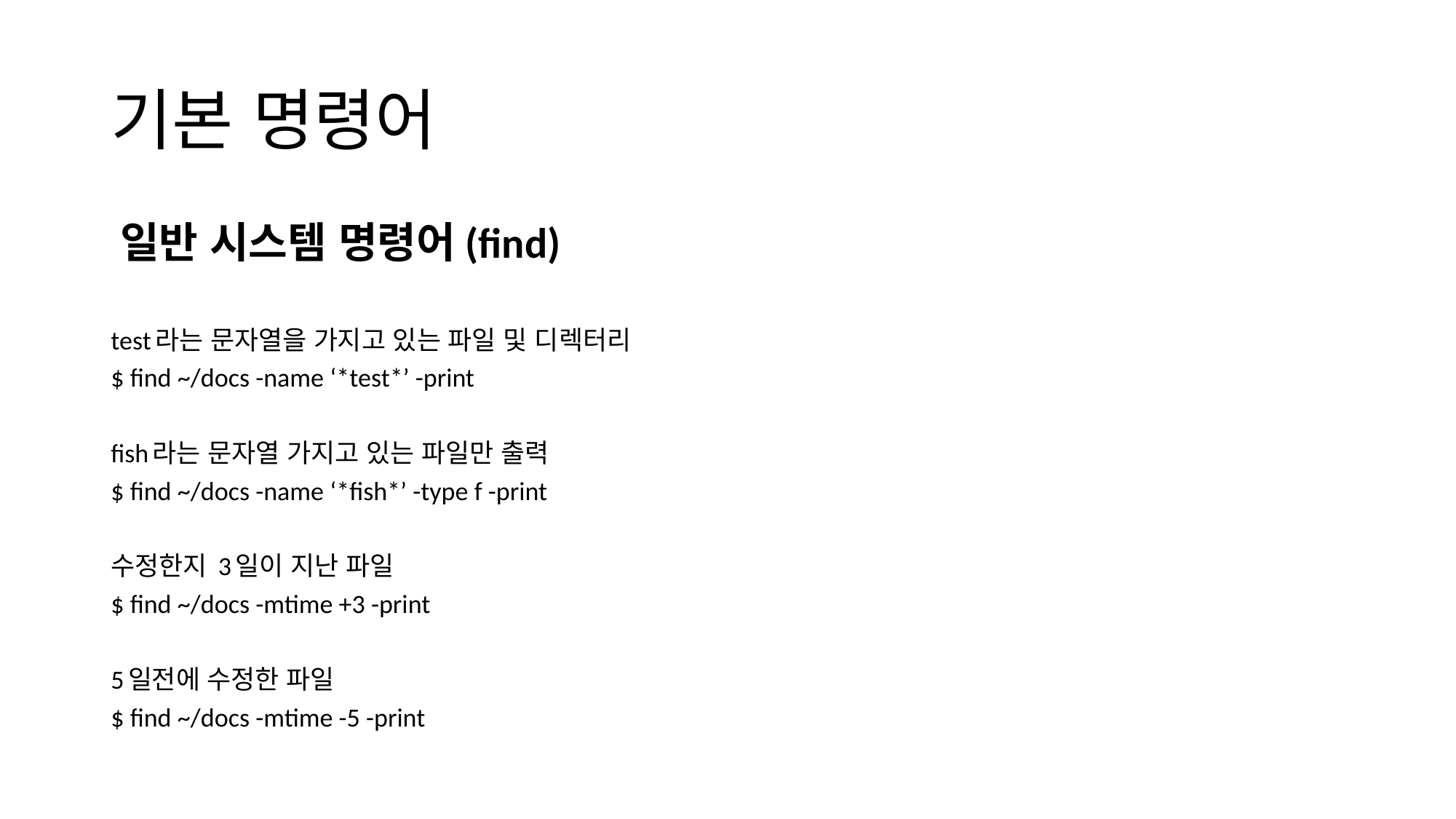

# 기본 명령어
일반 시스템 명령어(find)

test라는 문자열을 가지고 있는 파일 및 디렉터리
$ find ~/docs -name ‘*test*’ -print

fish라는 문자열 가지고 있는 파일만 출력
$ find ~/docs -name ‘*fish*’ -type f -print

수정한지 3일이 지난 파일
$ find ~/docs -mtime +3 -print

5일전에 수정한 파일
$ find ~/docs -mtime -5 -print